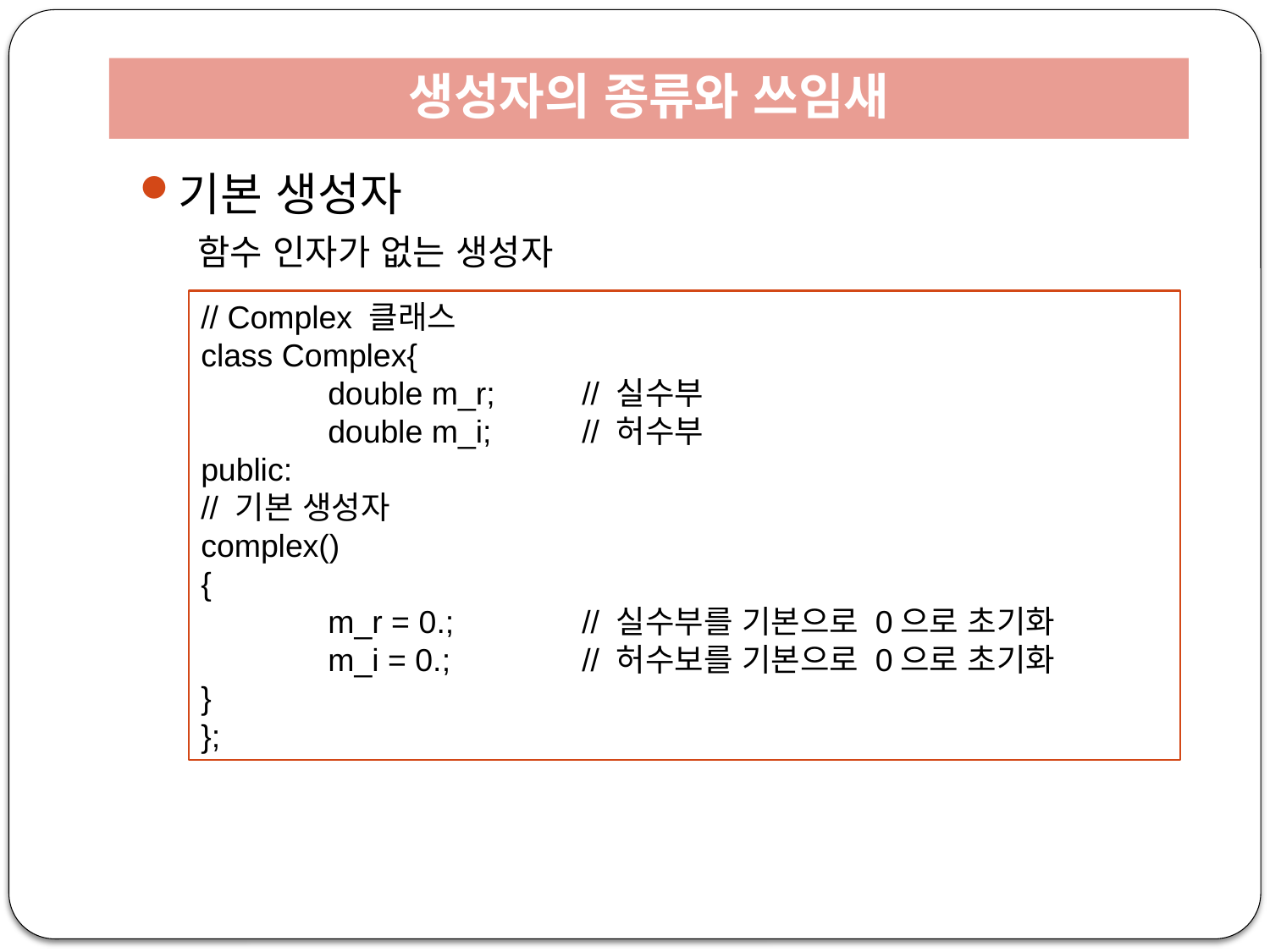

# 생성자의 종류와 쓰임새
기본 생성자
     함수 인자가 없는 생성자

// Complex 클래스
class Complex{
	double m_r;	// 실수부
	double m_i;	// 허수부
public:
// 기본 생성자
complex()
{
	m_r = 0.;		// 실수부를 기본으로 0으로 초기화
	m_i = 0.;		// 허수보를 기본으로 0으로 초기화
}
};